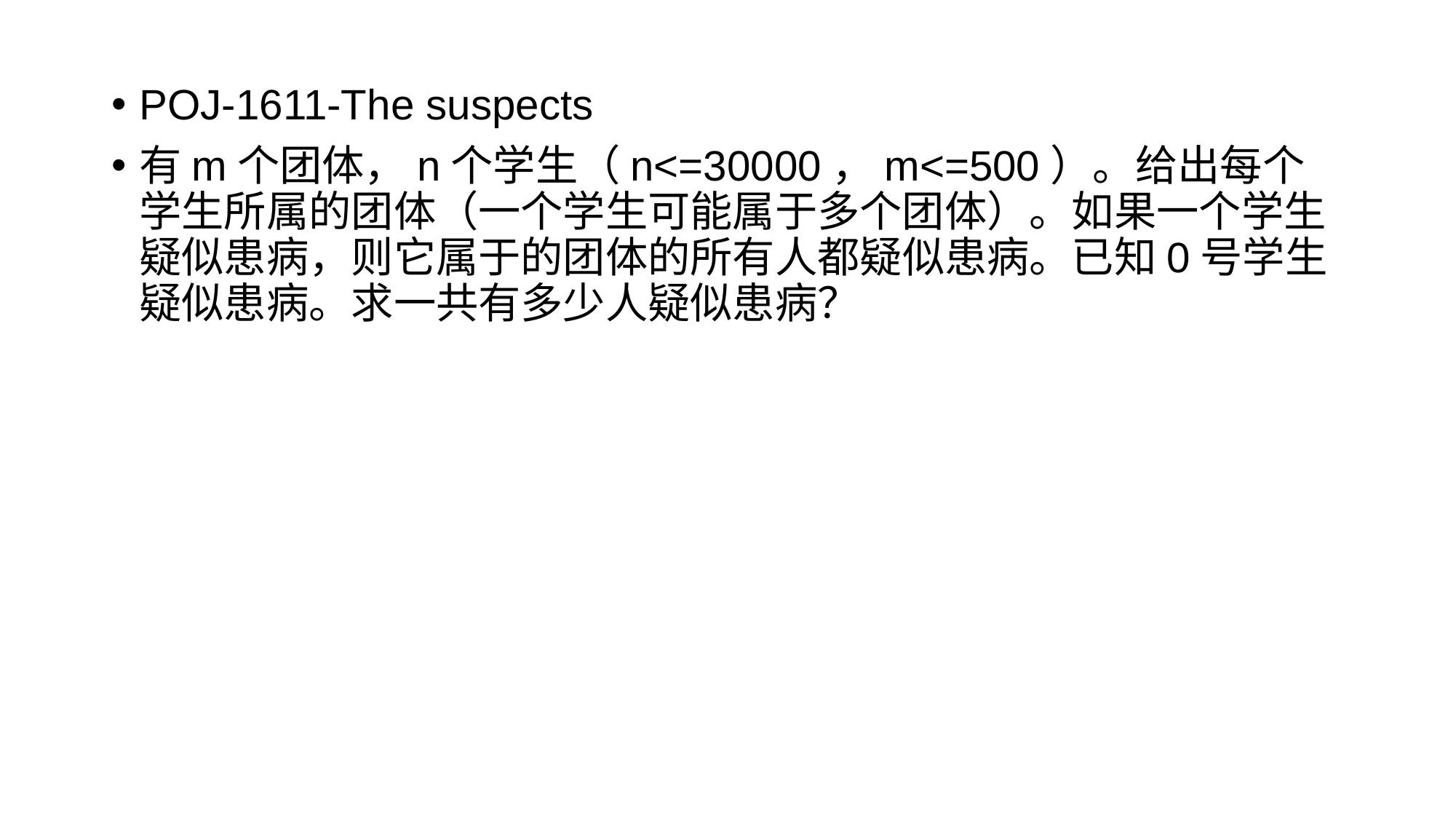

POJ-1611-The suspects
有m个团体，n个学生（n<=30000，m<=500）。给出每个学生所属的团体（一个学生可能属于多个团体）。如果一个学生疑似患病，则它属于的团体的所有人都疑似患病。已知0号学生疑似患病。求一共有多少人疑似患病？